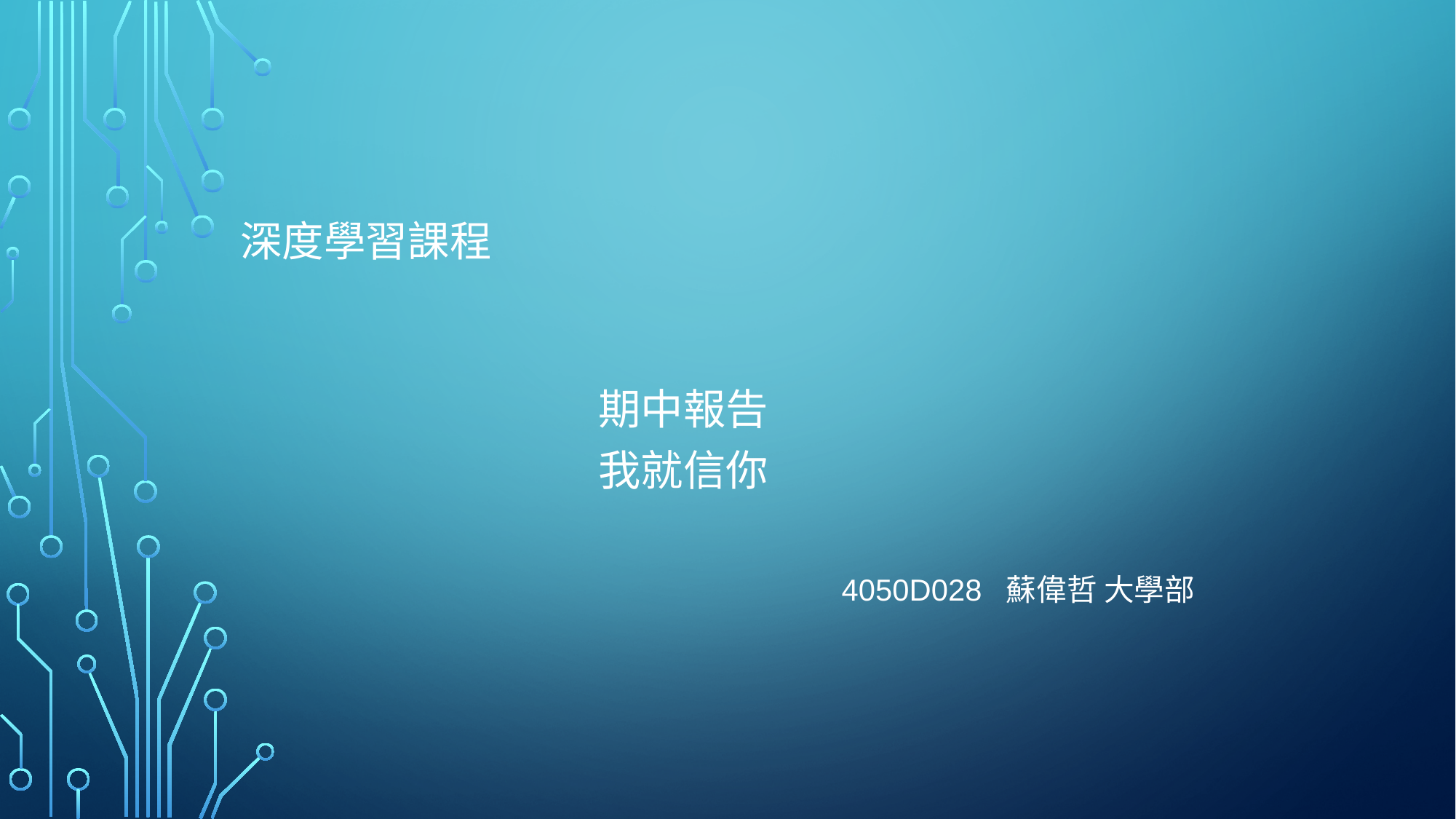

# 深度學習課程
期中報告 我就信你
4050D028  蘇偉哲 大學部